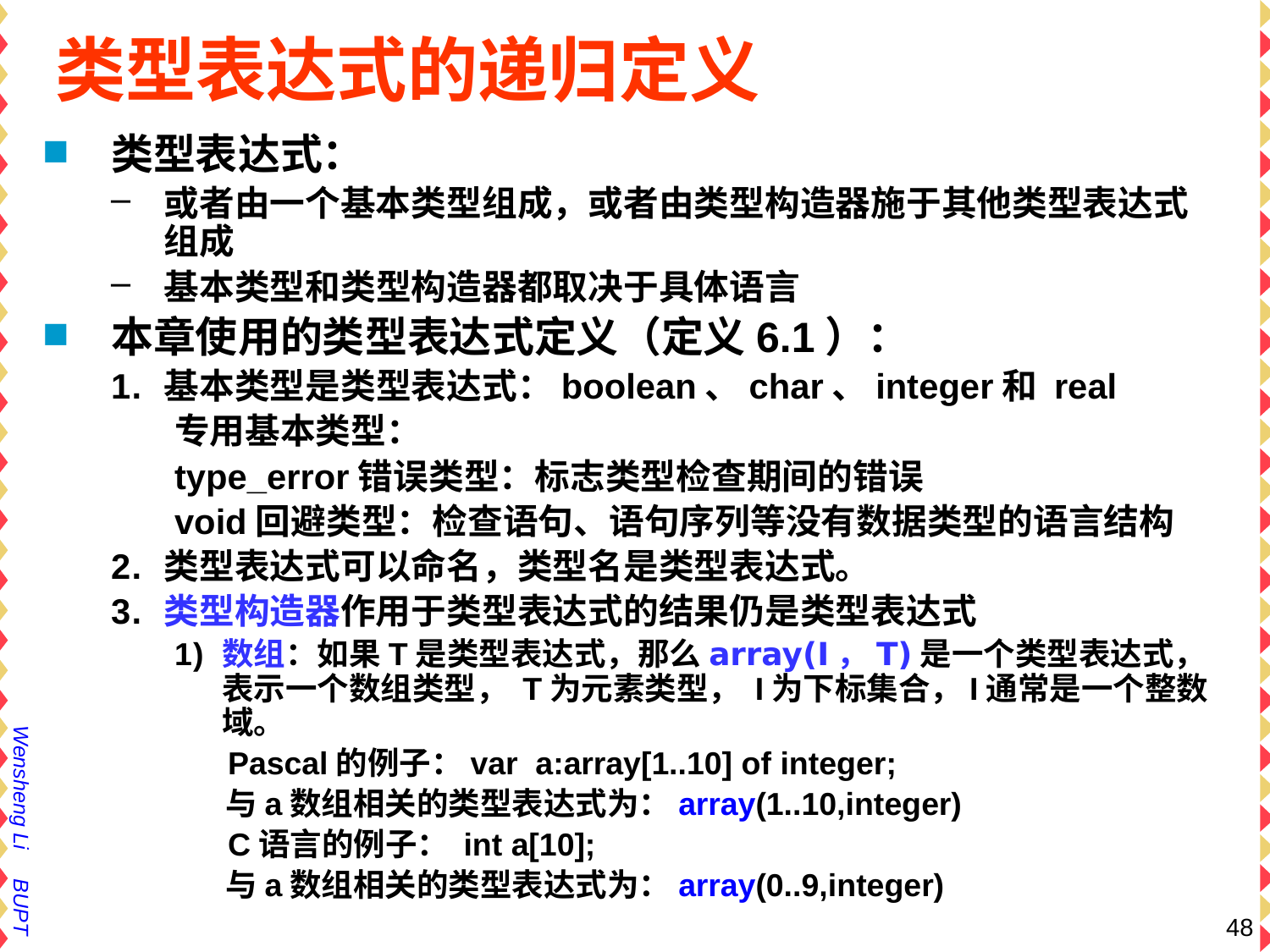

# 类型表达式的递归定义
类型表达式：
或者由一个基本类型组成，或者由类型构造器施于其他类型表达式组成
基本类型和类型构造器都取决于具体语言
本章使用的类型表达式定义（定义6.1）：
基本类型是类型表达式：boolean、char、integer和 real
专用基本类型：
type_error错误类型：标志类型检查期间的错误
void回避类型：检查语句、语句序列等没有数据类型的语言结构
类型表达式可以命名，类型名是类型表达式。
类型构造器作用于类型表达式的结果仍是类型表达式
数组：如果T是类型表达式，那么array(I，T)是一个类型表达式，表示一个数组类型， T为元素类型， I为下标集合，I通常是一个整数域。
      Pascal的例子：var  a:array[1..10] of integer;
      与a数组相关的类型表达式为：array(1..10,integer)
      C语言的例子： int a[10];
      与a数组相关的类型表达式为：array(0..9,integer)
48